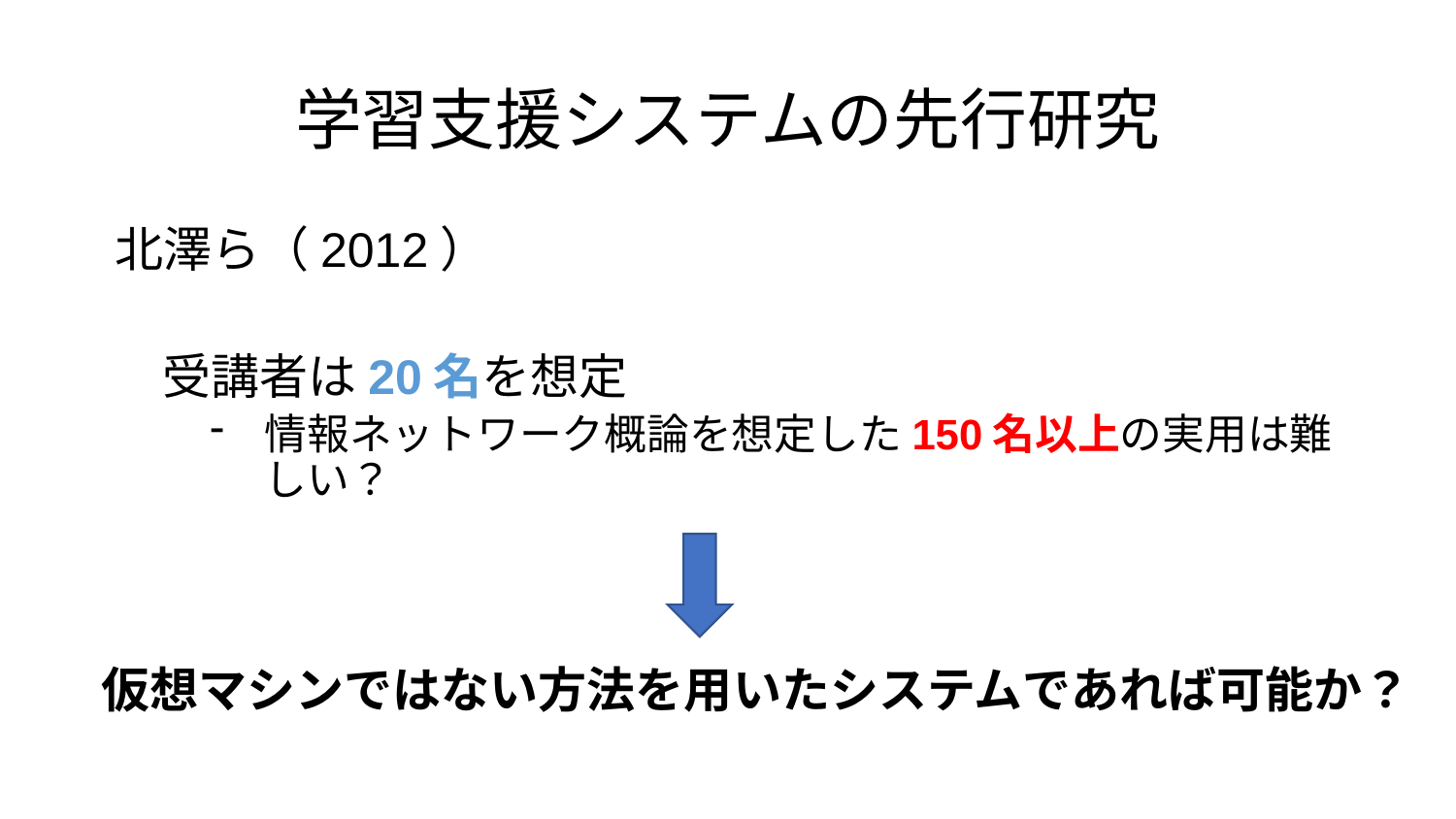

# 学習支援システムの先行研究
北澤ら（2012）

受講者は20名を想定
情報ネットワーク概論を想定した150名以上の実用は難しい？

仮想マシンではない方法を用いたシステムであれば可能か？